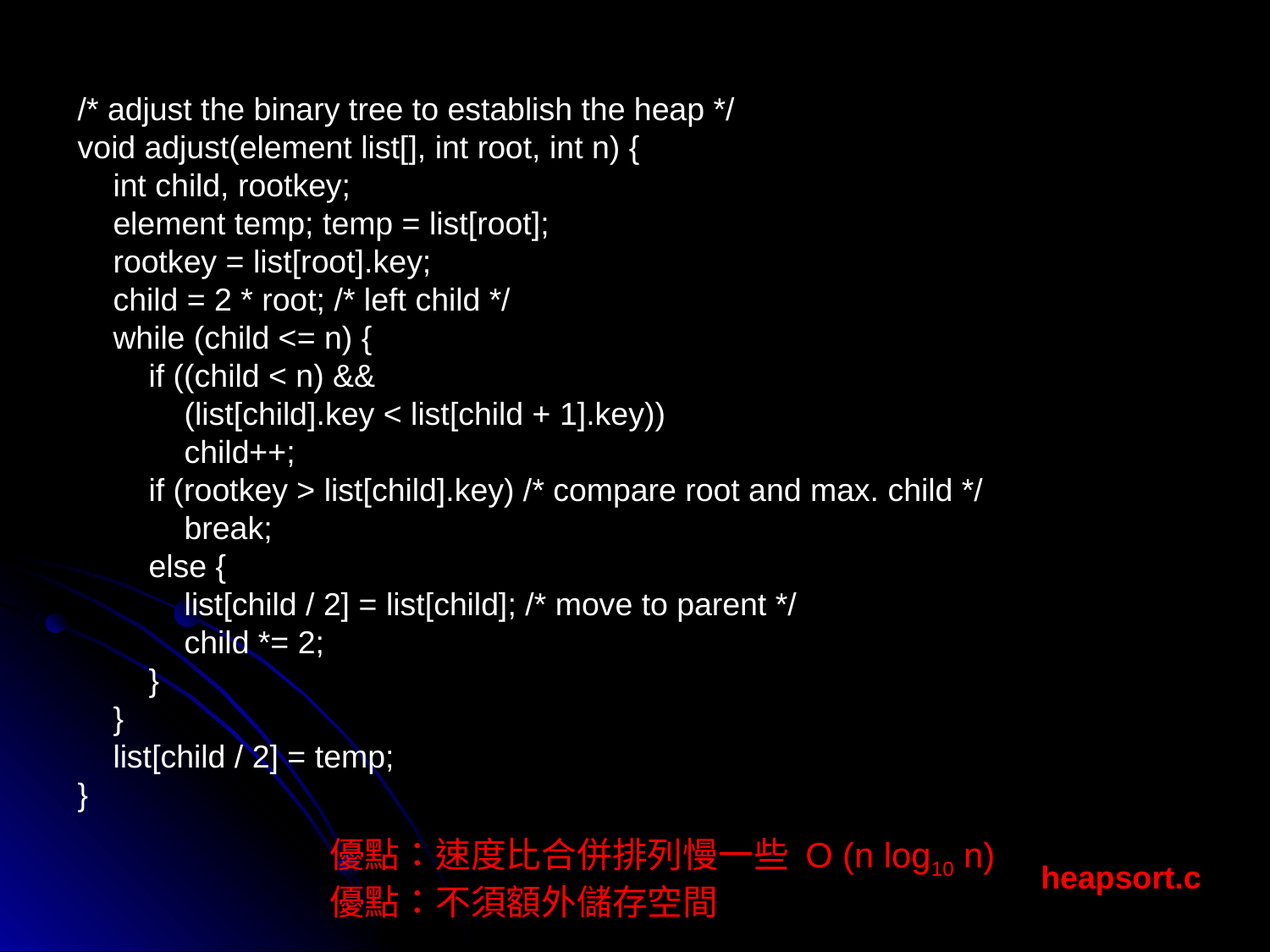

/* adjust the binary tree to establish the heap */
void adjust(element list[], int root, int n) {
    int child, rootkey;
    element temp; temp = list[root];
    rootkey = list[root].key;
    child = 2 * root; /* left child */
    while (child <= n) {
        if ((child < n) &&
            (list[child].key < list[child + 1].key))
            child++;
        if (rootkey > list[child].key) /* compare root and max. child */
            break;
        else {
            list[child / 2] = list[child]; /* move to parent */
            child *= 2;
        }
    }
    list[child / 2] = temp;
}
優點：速度比合併排列慢一些 O (n log10 n)
優點：不須額外儲存空間
heapsort.c